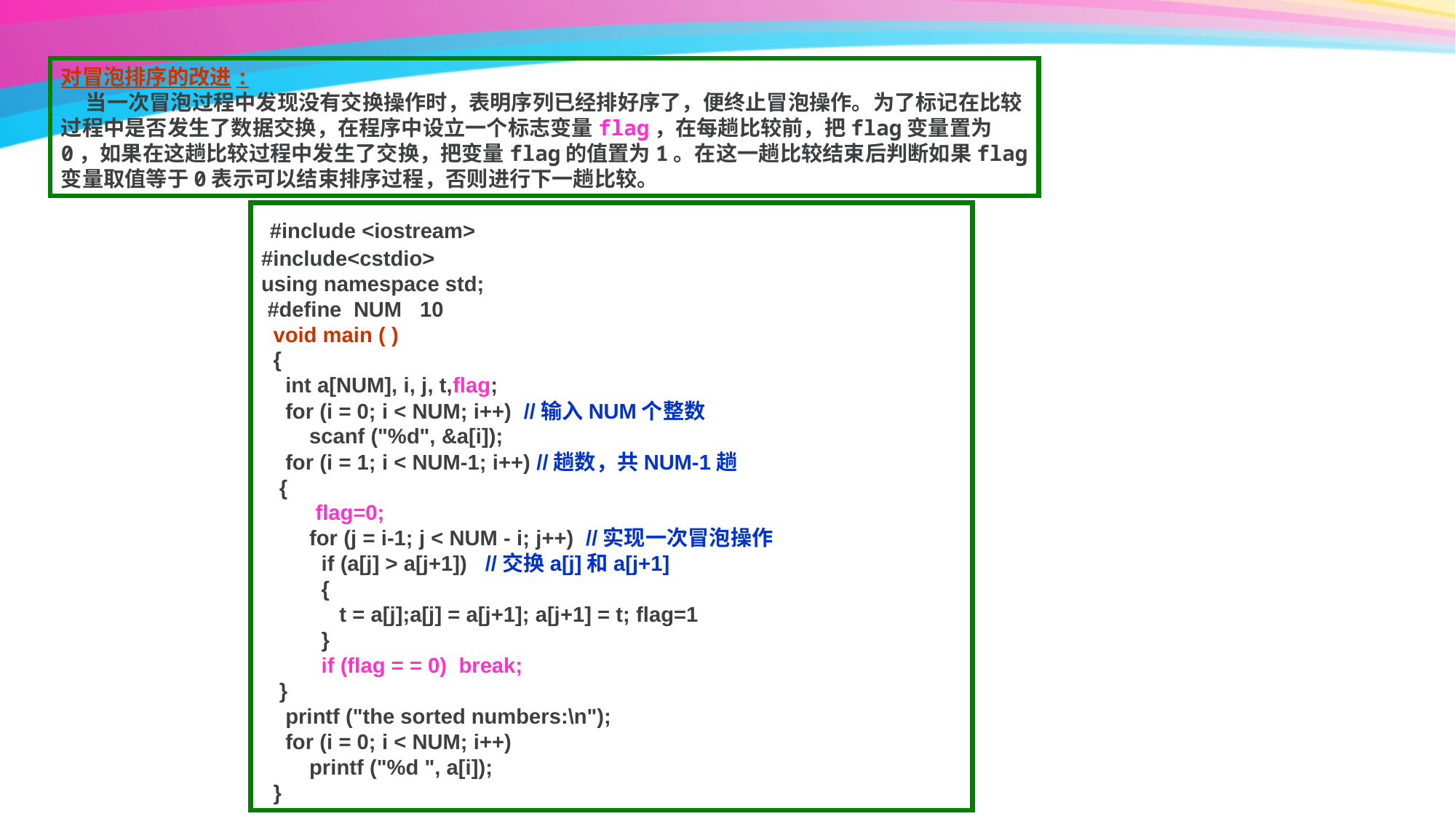

对冒泡排序的改进:
    当一次冒泡过程中发现没有交换操作时，表明序列已经排好序了，便终止冒泡操作。为了标记在比较过程中是否发生了数据交换，在程序中设立一个标志变量flag，在每趟比较前，把flag变量置为0，如果在这趟比较过程中发生了交换，把变量flag的值置为1。在这一趟比较结束后判断如果flag变量取值等于0表示可以结束排序过程，否则进行下一趟比较。
 #include <iostream>
#include<cstdio>
using namespace std;
 #define  NUM   10
  void main ( )
  {
    int a[NUM], i, j, t,flag;
    for (i = 0; i < NUM; i++)  //输入NUM个整数
        scanf ("%d", &a[i]);
    for (i = 1; i < NUM-1; i++) //趟数，共NUM-1趟
   {
         flag=0;
        for (j = i-1; j < NUM - i; j++)  //实现一次冒泡操作
          if (a[j] > a[j+1])   //交换a[j]和a[j+1]
          {
             t = a[j];a[j] = a[j+1]; a[j+1] = t; flag=1
          }
          if (flag = = 0)  break;
   }
    printf ("the sorted numbers:\n");
    for (i = 0; i < NUM; i++)
        printf ("%d ", a[i]);
  }